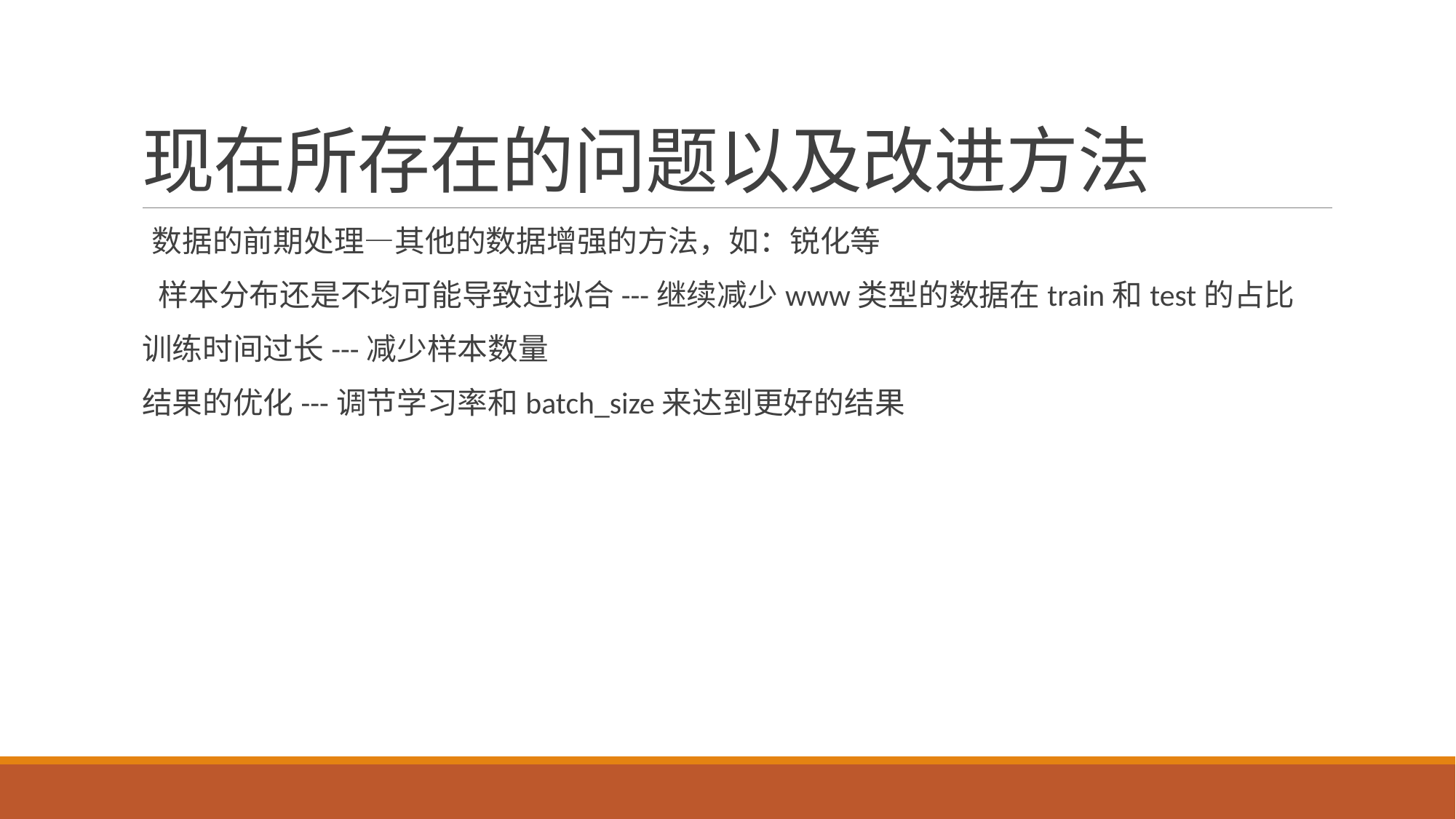

# 现在所存在的问题以及改进方法
  数据的前期处理—其他的数据增强的方法，如：锐化等
   样本分布还是不均可能导致过拟合---继续减少www类型的数据在train和test的占比
训练时间过长---减少样本数量
结果的优化---调节学习率和batch_size来达到更好的结果